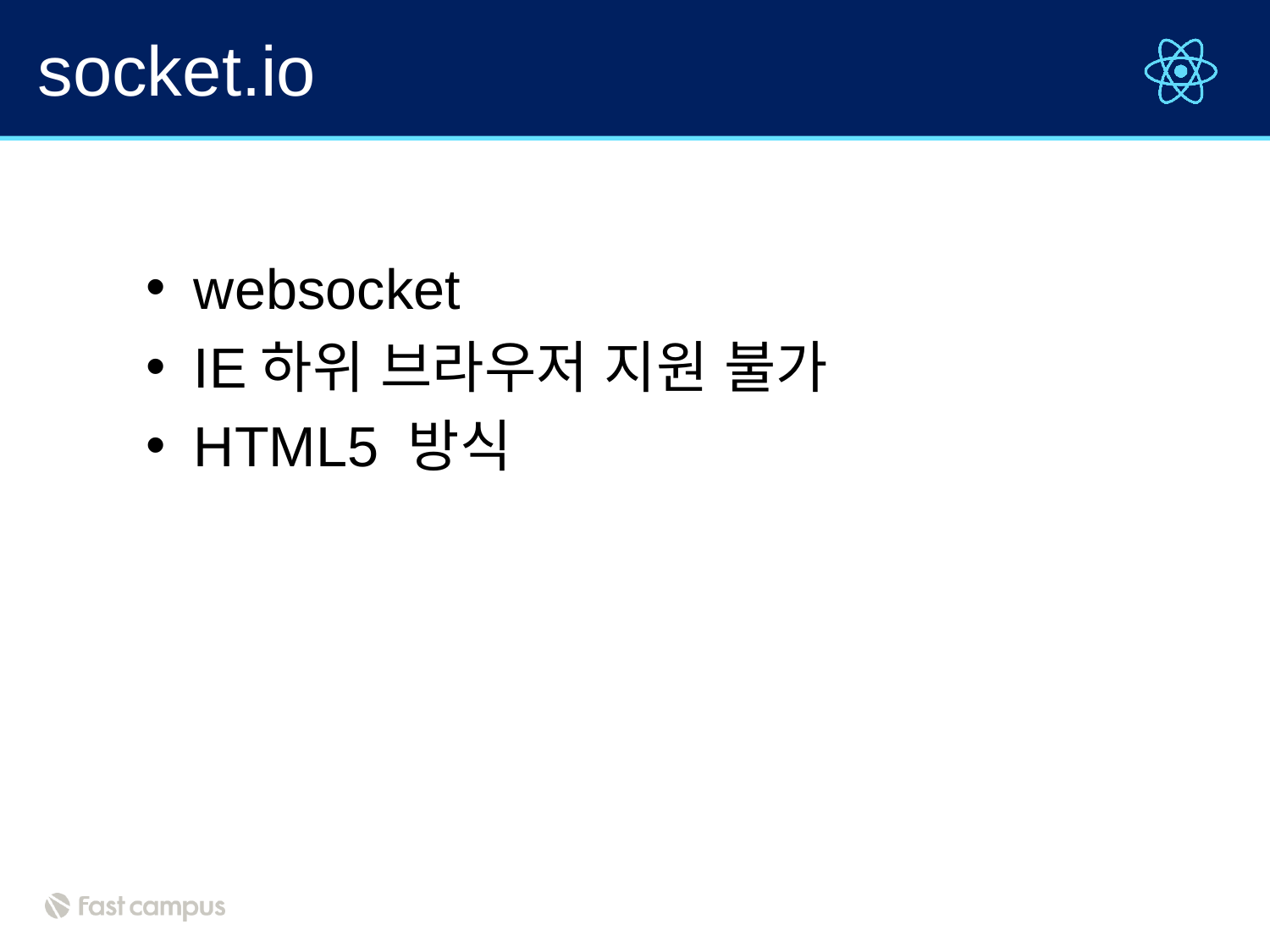

# socket.io
websocket
IE하위 브라우저 지원 불가
HTML5 방식